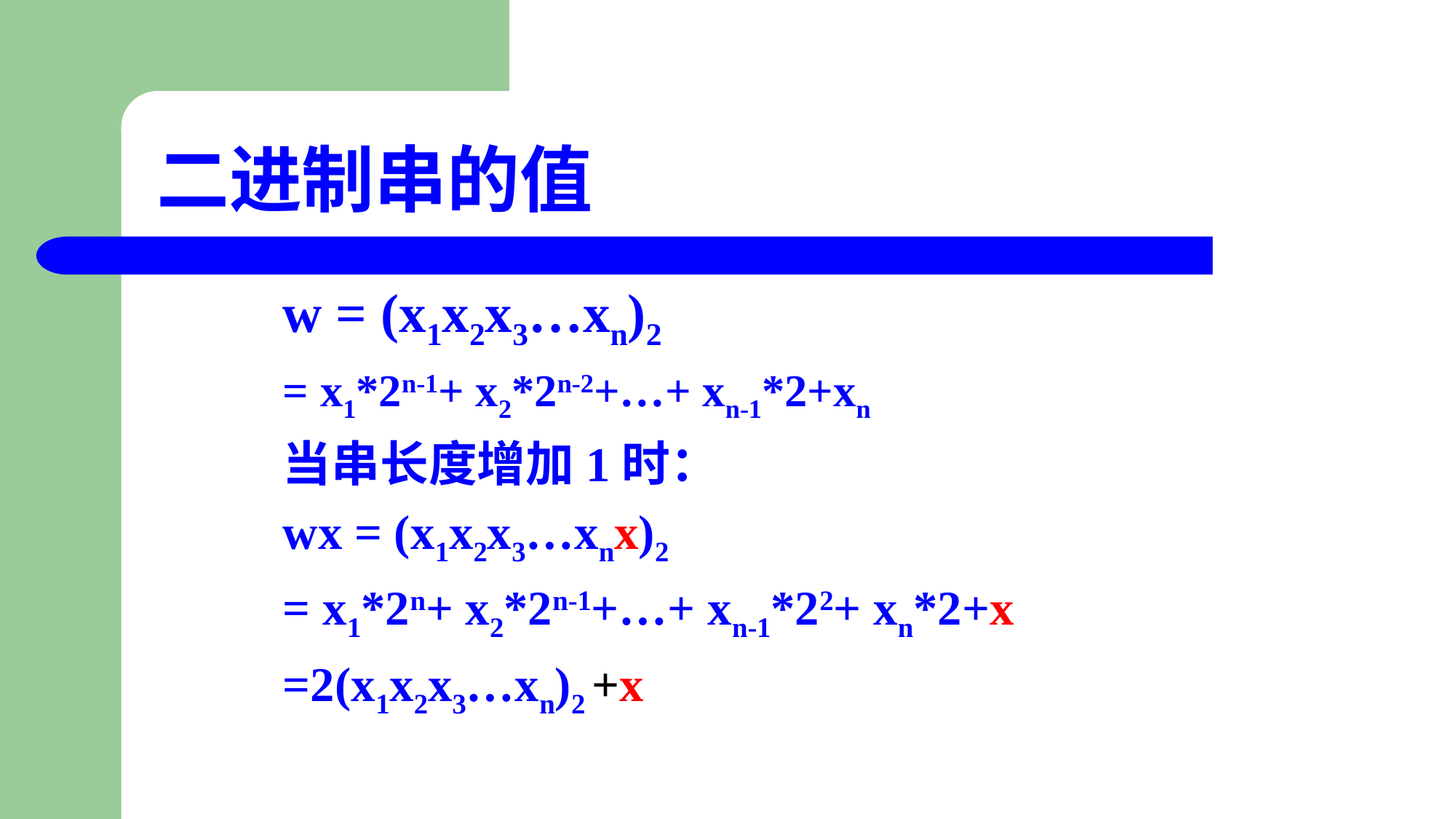

# 二进制串的值
w = (x1x2x3…xn)2
= x1*2n-1+ x2*2n-2+…+ xn-1*2+xn
当串长度增加1时：
wx = (x1x2x3…xnx)2
= x1*2n+ x2*2n-1+…+ xn-1*22+ xn*2+x
=2(x1x2x3…xn)2 +x